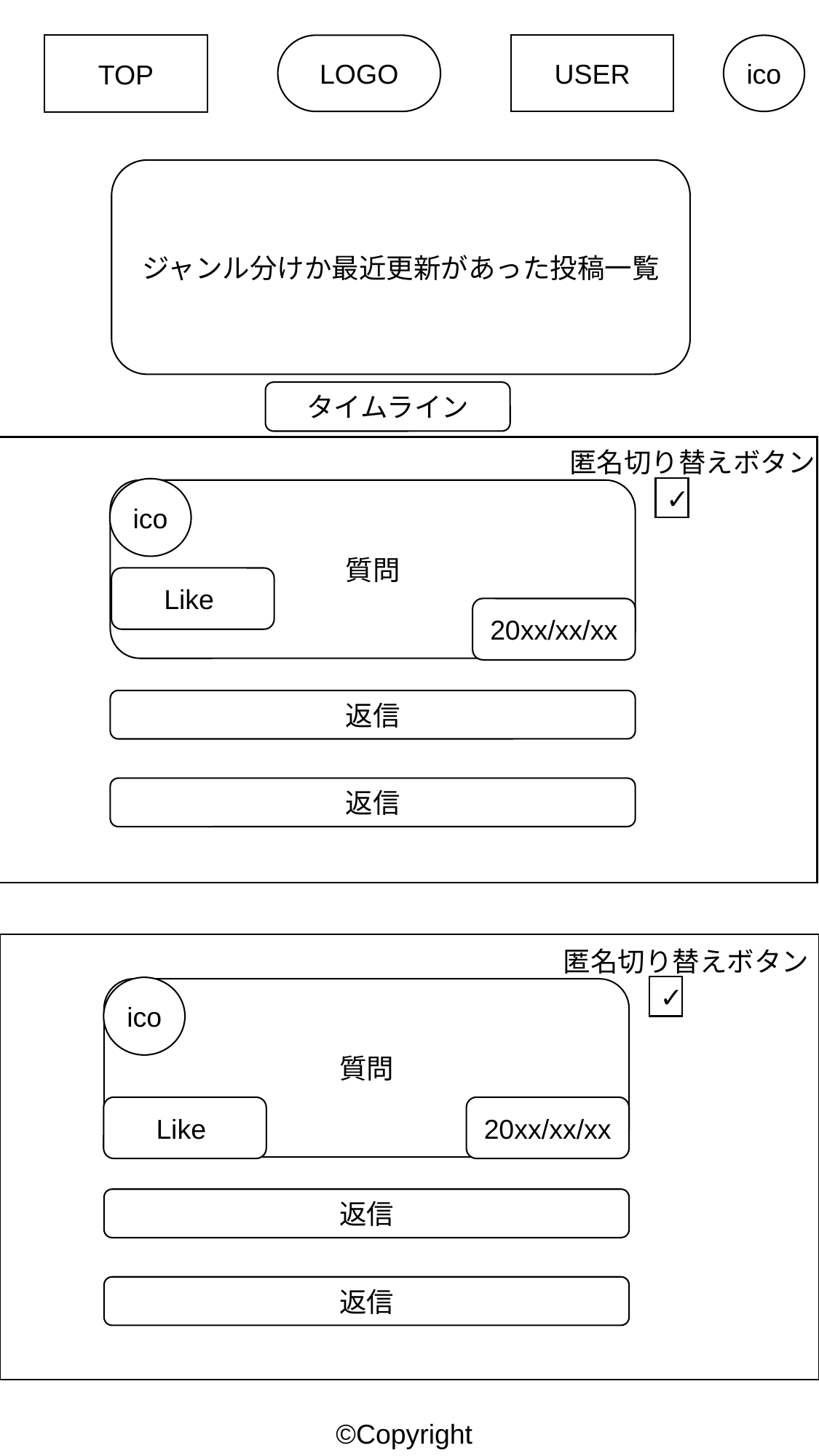

ico
LOGO
TOP
USER
ジャンル分けか最近更新があった投稿一覧
タイムライン

匿名切り替えボタン
✓
ico
質問
Like
20xx/xx/xx
返信
返信

匿名切り替えボタン
✓
ico
質問
Like
20xx/xx/xx
返信
返信
©Copyright